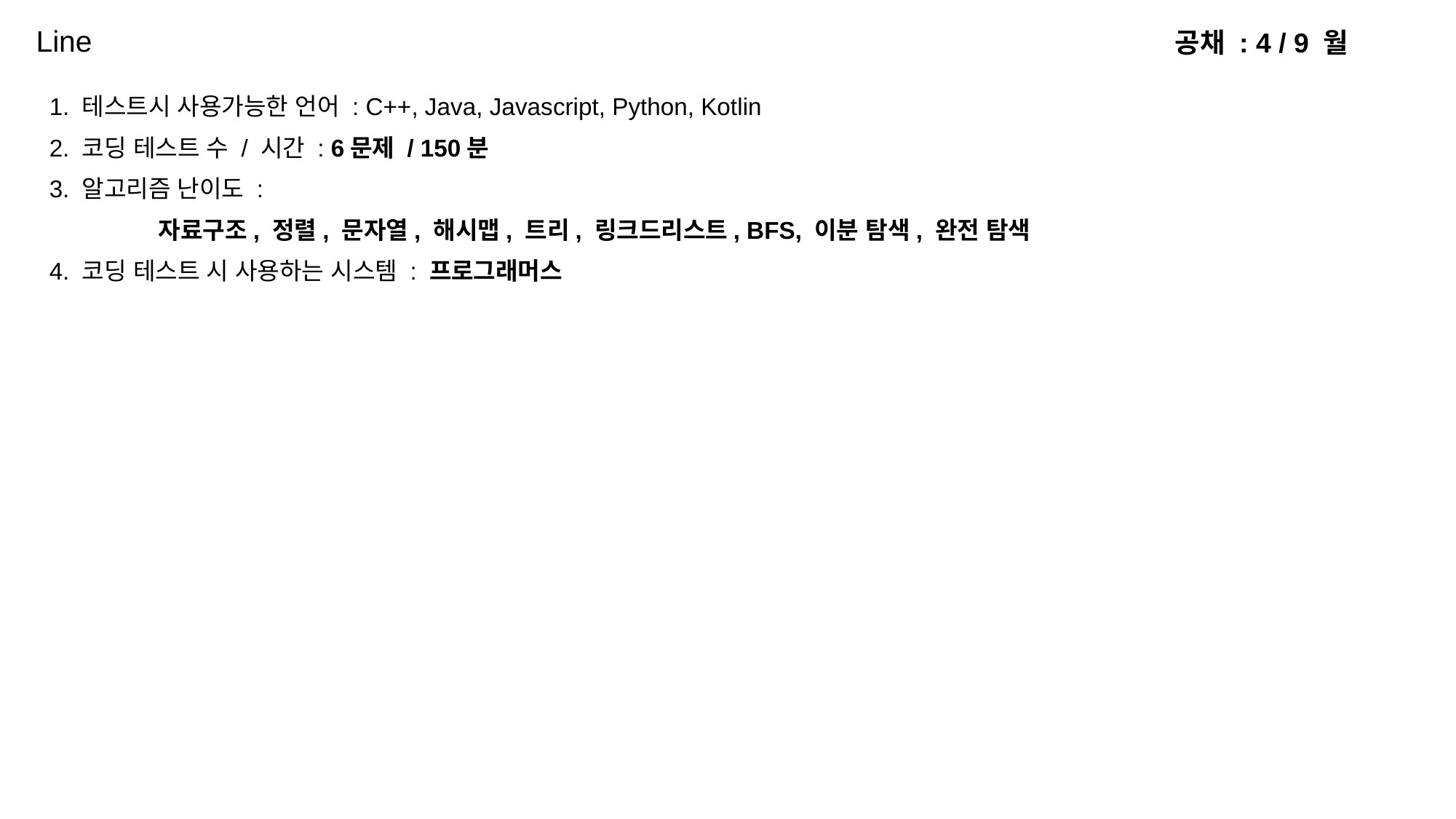

공채 : 4 / 9 월
# Line
1. 테스트시 사용가능한 언어 : C++, Java, Javascript, Python, Kotlin
2. 코딩 테스트 수 / 시간 : 6문제 / 150분
3. 알고리즘 난이도 :
	자료구조, 정렬, 문자열, 해시맵, 트리, 링크드리스트, BFS, 이분 탐색, 완전 탐색
4. 코딩 테스트 시 사용하는 시스템 : 프로그래머스